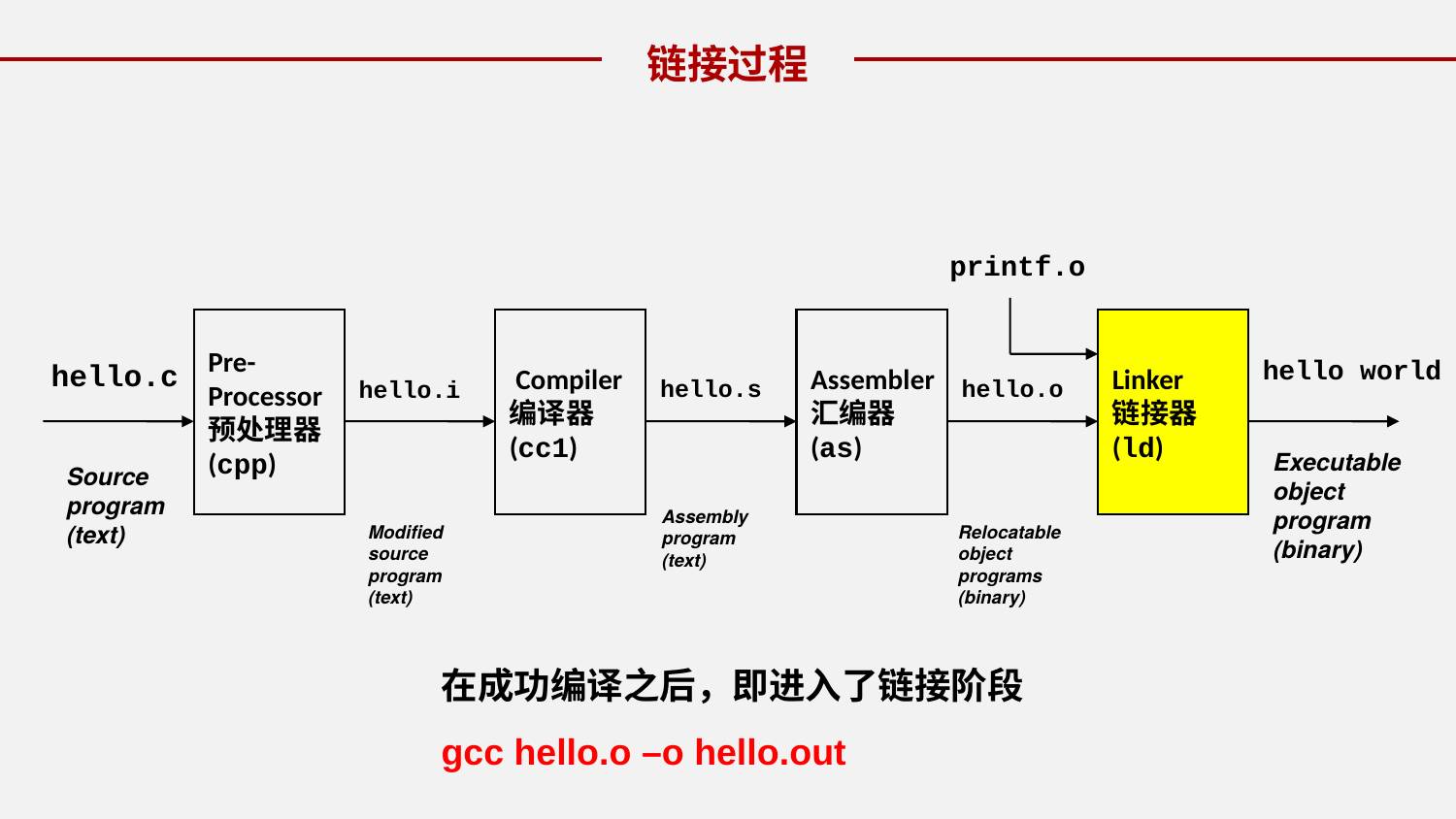

链接过程
printf.o
Pre-
Processor
预处理器
(cpp)
 Compiler
编译器
(cc1)
Assembler
汇编器
(as)
Linker
链接器
(ld)
hello world
hello.c

hello.s
hello.o
hello.i

Executable
object
program
(binary)
Source
program
(text)
Assembly
program
(text)
Modified
source
program
(text)
Relocatable
object
programs
(binary)

在成功编译之后，即进入了链接阶段
gcc hello.o –o hello.out